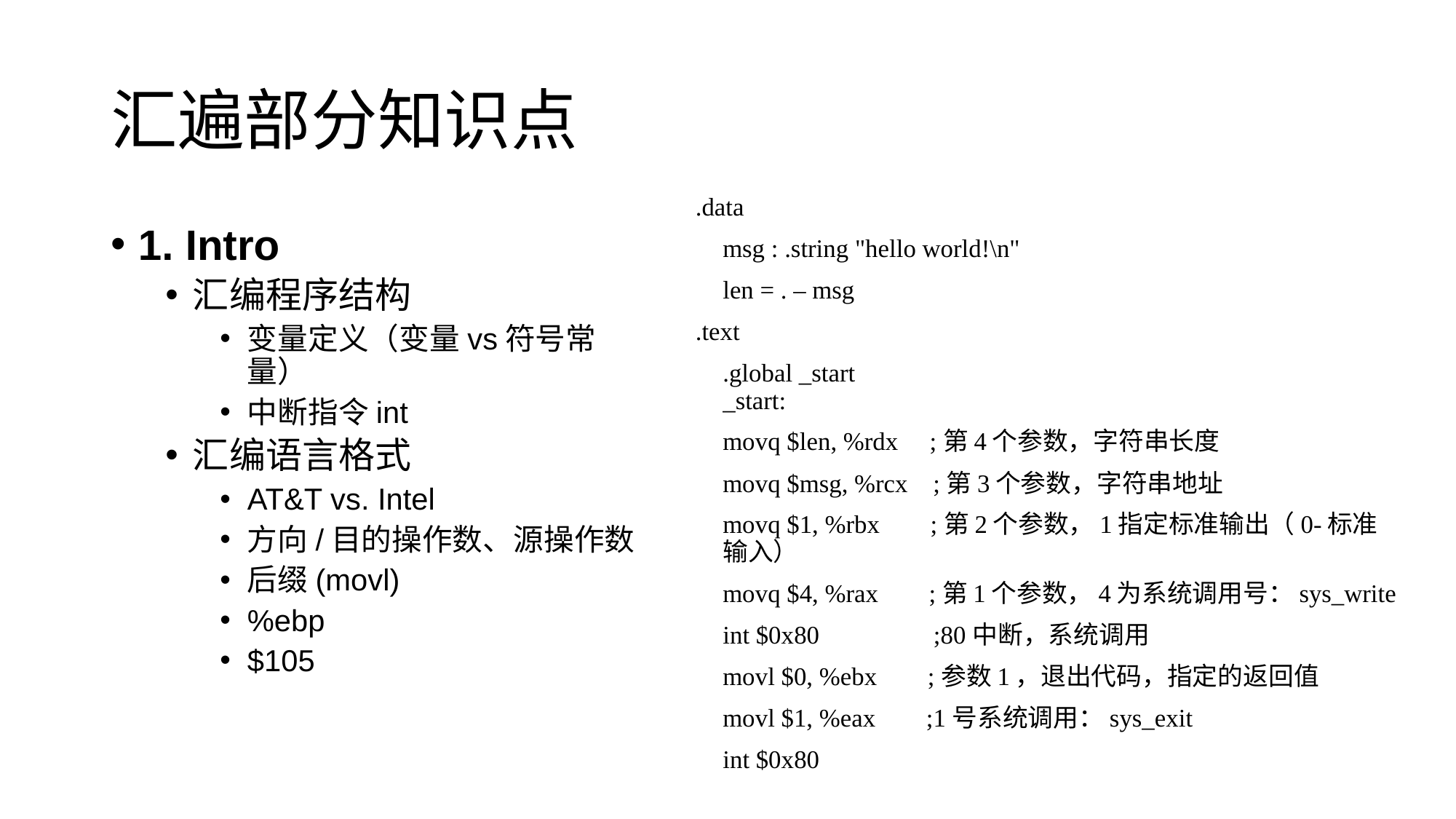

# 汇遍部分知识点
.data
	msg : .string "hello world!\n"
	len = . – msg
.text
	.global _start
_start:
		movq $len, %rdx     ;第4个参数，字符串长度
		movq $msg, %rcx    ;第3个参数，字符串地址
		movq $1, %rbx        ;第2个参数，1指定标准输出（0-标准输入）
		movq $4, %rax        ;第1个参数，4为系统调用号：sys_write
		int $0x80                  ;80中断，系统调用
		movl $0, %ebx        ;参数1，退出代码，指定的返回值
		movl $1, %eax        ;1号系统调用：sys_exit
		int $0x80
1. Intro
汇编程序结构
变量定义（变量vs符号常量）
中断指令int
汇编语言格式
AT&T vs. Intel
方向/目的操作数、源操作数
后缀(movl)
%ebp
$105